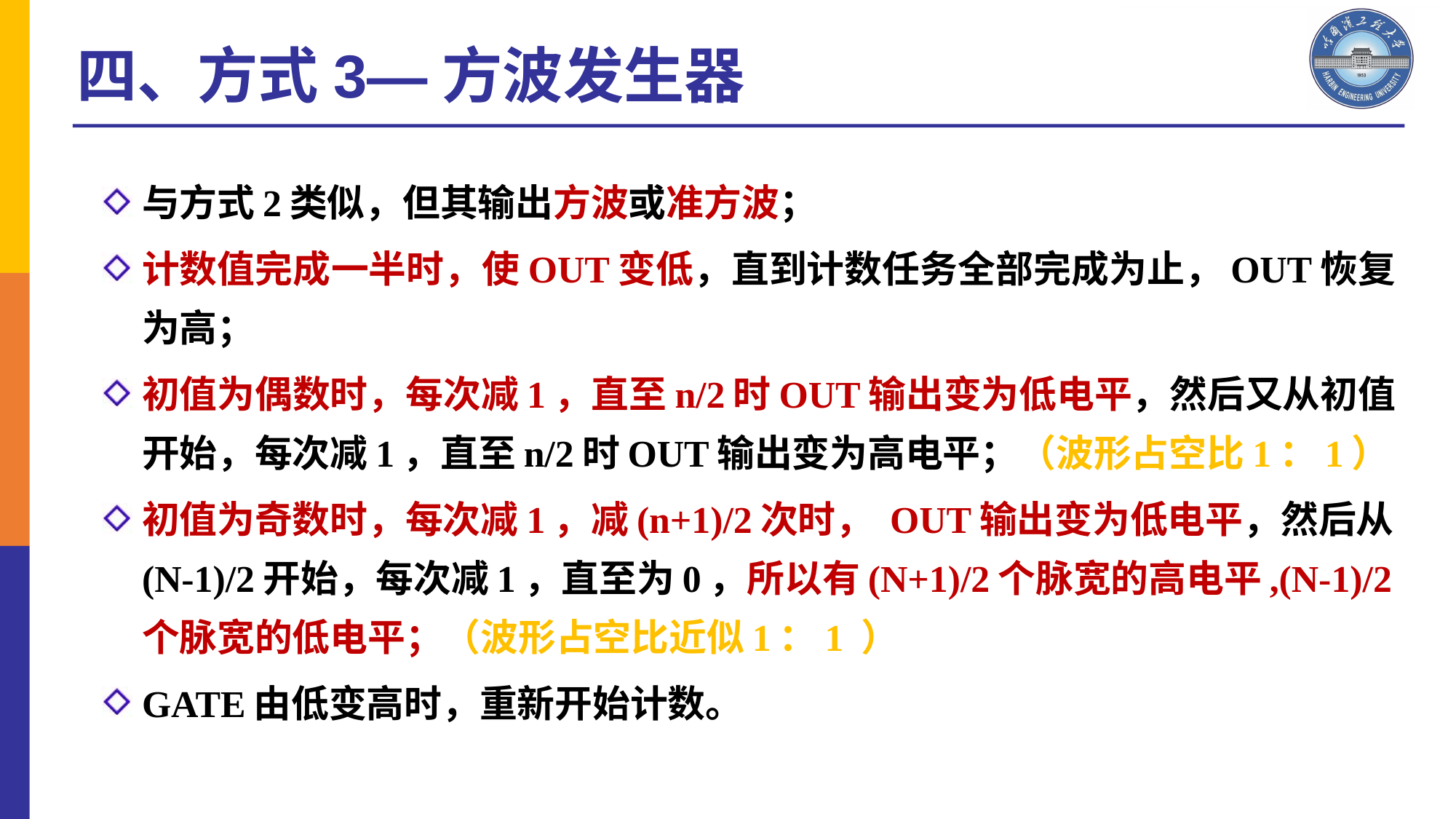

四、方式3—方波发生器
与方式2类似，但其输出方波或准方波；
计数值完成一半时，使OUT变低，直到计数任务全部完成为止，OUT恢复为高；
初值为偶数时，每次减1，直至n/2时OUT输出变为低电平，然后又从初值开始，每次减1，直至n/2时OUT输出变为高电平；（波形占空比1：1）
初值为奇数时，每次减1，减(n+1)/2次时， OUT输出变为低电平，然后从(N-1)/2开始，每次减1，直至为0，所以有(N+1)/2个脉宽的高电平,(N-1)/2个脉宽的低电平；（波形占空比近似1：1 ）
GATE由低变高时，重新开始计数。